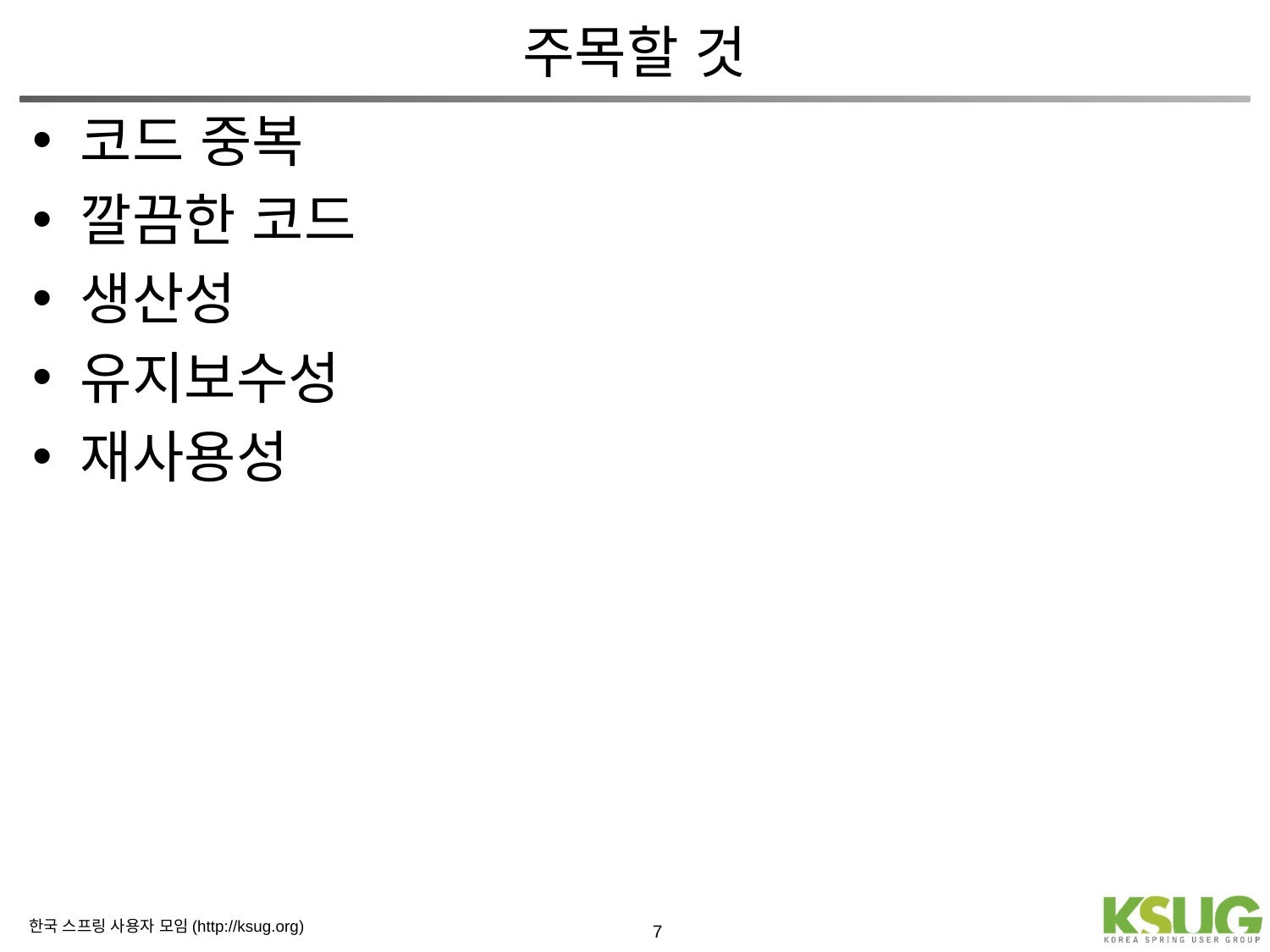

# 주목할 것
코드 중복
깔끔한 코드
생산성
유지보수성
재사용성